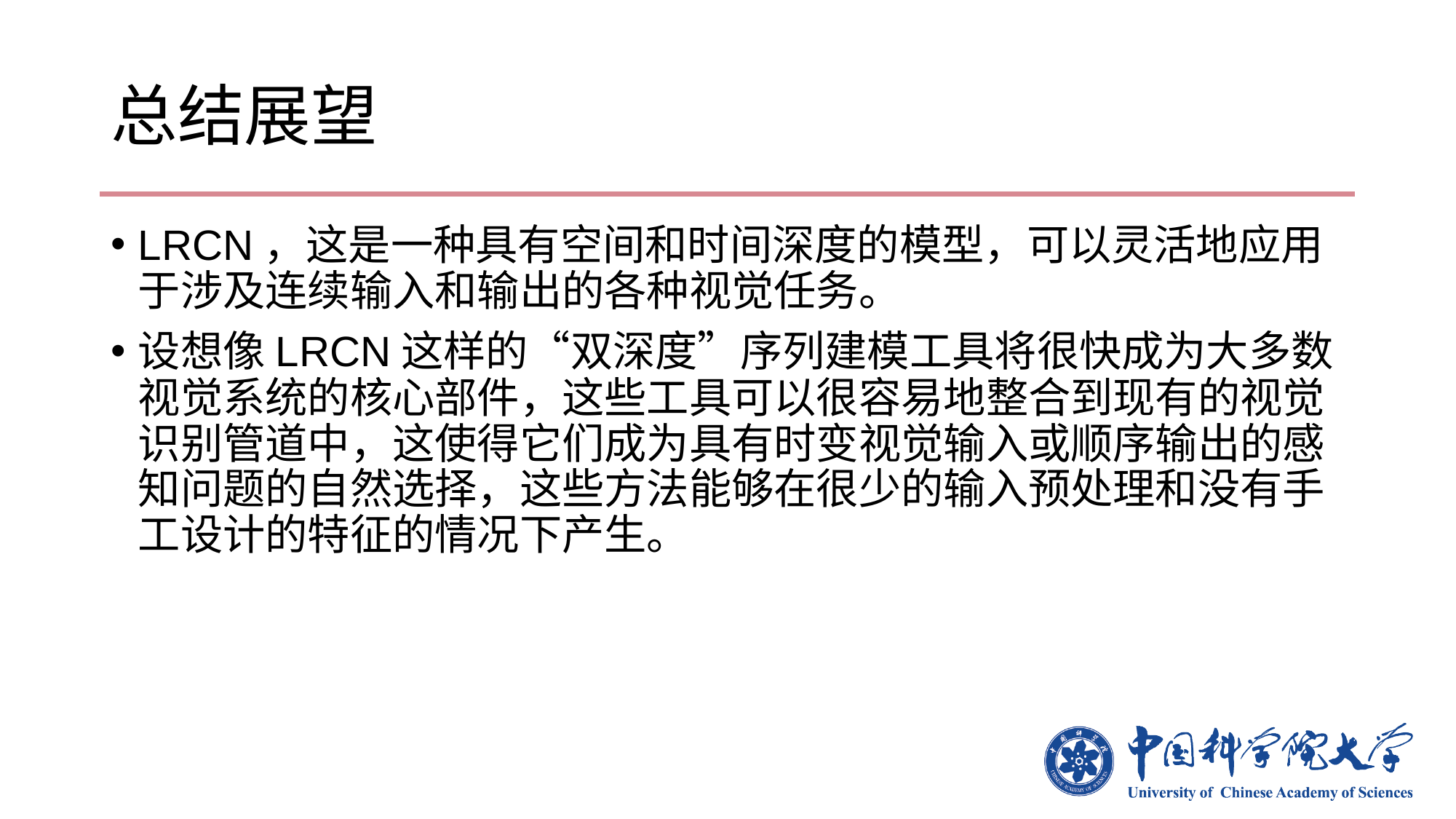

# 总结展望
LRCN，这是一种具有空间和时间深度的模型，可以灵活地应用于涉及连续输入和输出的各种视觉任务。
设想像LRCN这样的“双深度”序列建模工具将很快成为大多数视觉系统的核心部件，这些工具可以很容易地整合到现有的视觉识别管道中，这使得它们成为具有时变视觉输入或顺序输出的感知问题的自然选择，这些方法能够在很少的输入预处理和没有手工设计的特征的情况下产生。